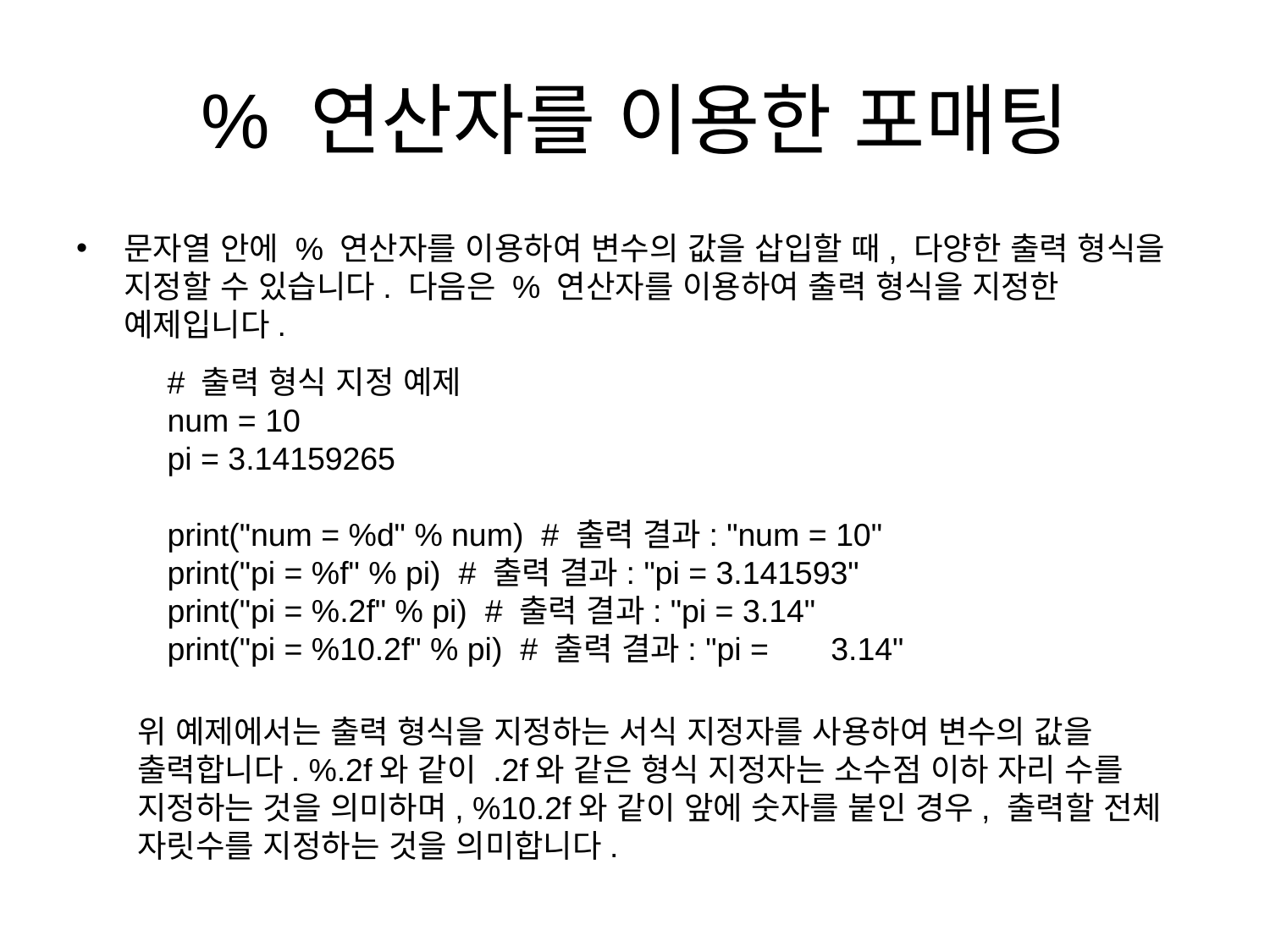

# % 연산자를 이용한 포매팅
문자열 안에 % 연산자를 이용하여 변수의 값을 삽입할 때, 다양한 출력 형식을 지정할 수 있습니다. 다음은 % 연산자를 이용하여 출력 형식을 지정한 예제입니다.
# 출력 형식 지정 예제
num = 10
pi = 3.14159265

print("num = %d" % num)  # 출력 결과: "num = 10"
print("pi = %f" % pi)  # 출력 결과: "pi = 3.141593"
print("pi = %.2f" % pi)  # 출력 결과: "pi = 3.14"
print("pi = %10.2f" % pi)  # 출력 결과: "pi =       3.14"
위 예제에서는 출력 형식을 지정하는 서식 지정자를 사용하여 변수의 값을 출력합니다. %.2f와 같이 .2f와 같은 형식 지정자는 소수점 이하 자리 수를 지정하는 것을 의미하며, %10.2f와 같이 앞에 숫자를 붙인 경우, 출력할 전체 자릿수를 지정하는 것을 의미합니다.